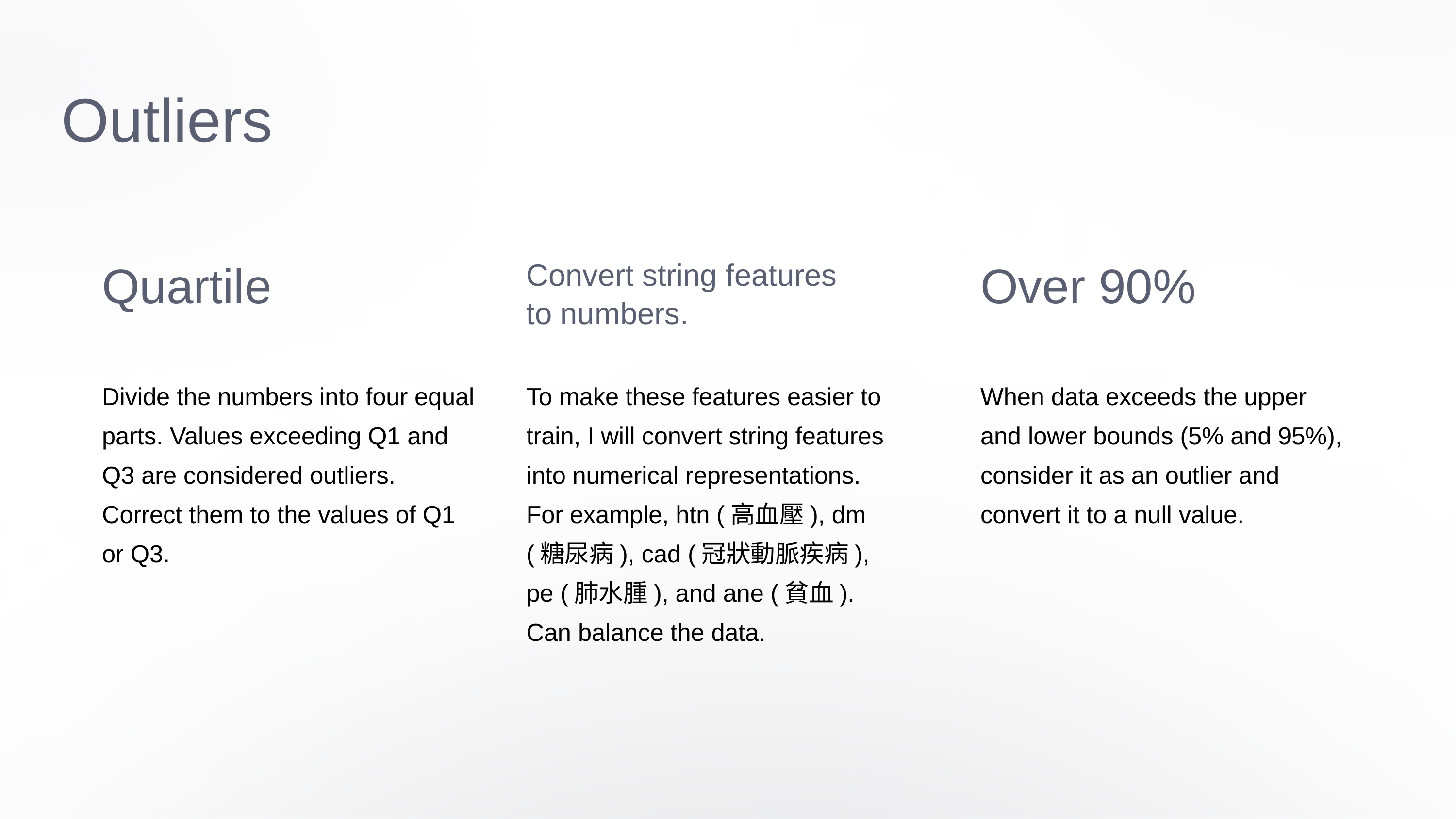

Outliers
Quartile
Over 90%
Convert string features to numbers.
Divide the numbers into four equal parts. Values exceeding Q1 and Q3 are considered outliers. Correct them to the values of Q1 or Q3.
To make these features easier to train, I will convert string features into numerical representations. For example, htn (高血壓), dm (糖尿病), cad (冠狀動脈疾病), pe (肺水腫), and ane (貧血). Can balance the data.
When data exceeds the upper and lower bounds (5% and 95%), consider it as an outlier and convert it to a null value.